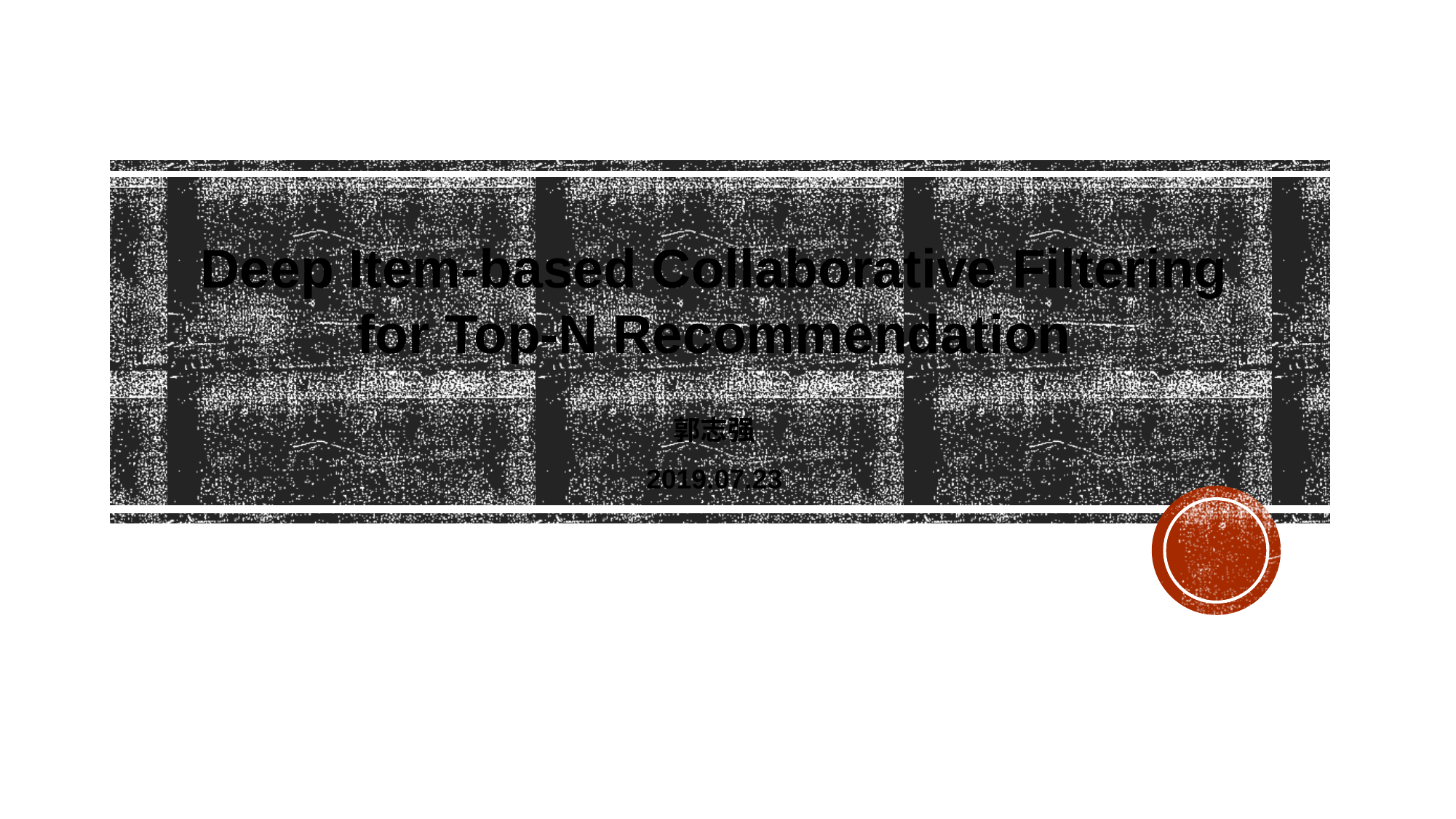

Deep Item-based Collaborative Filtering
for Top-N Recommendation
郭志强
2019.07.23